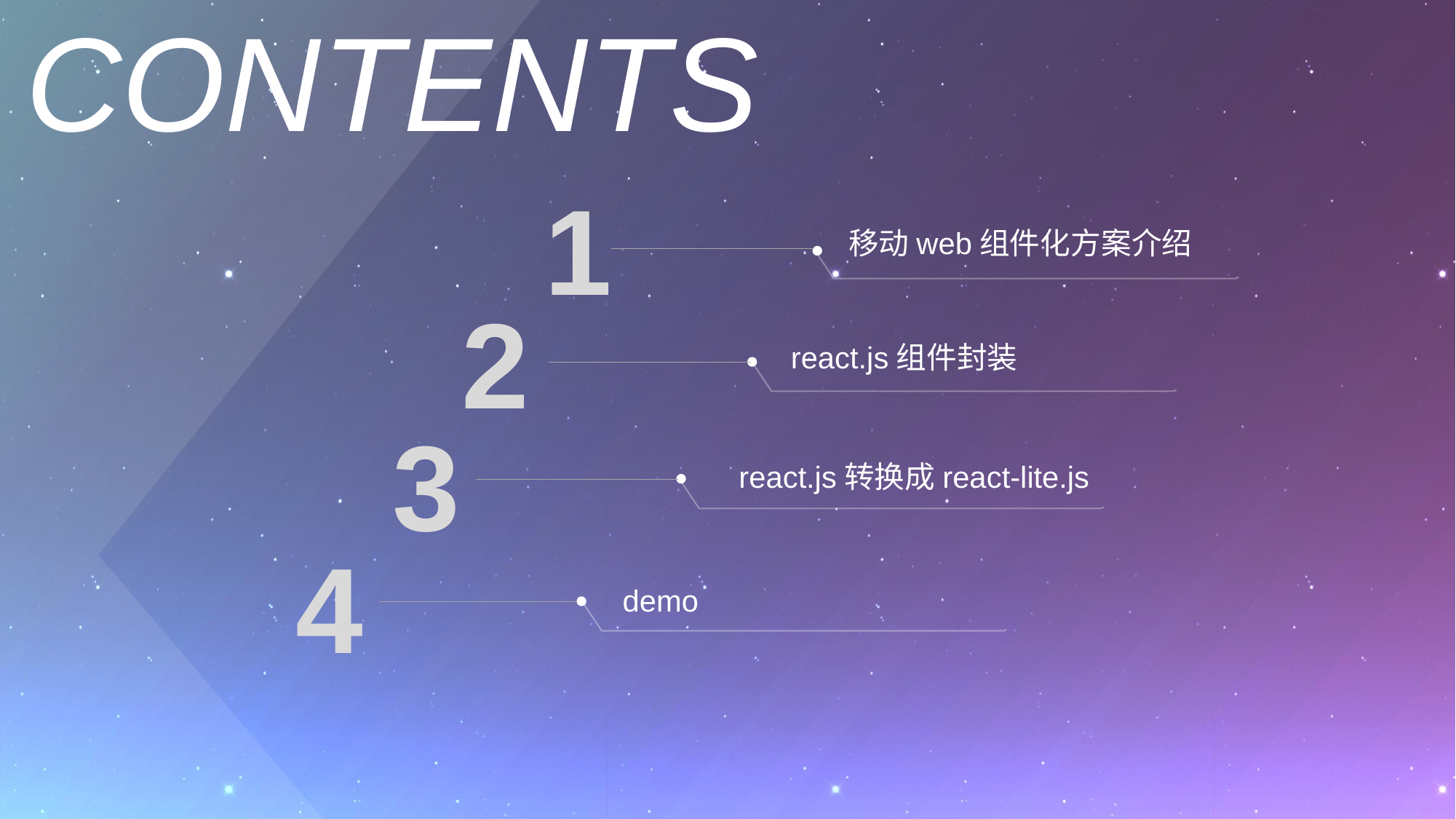

CONTENTS
1
移动web组件化方案介绍

2
react.js组件封装

3
react.js转换成react-lite.js

4
demo